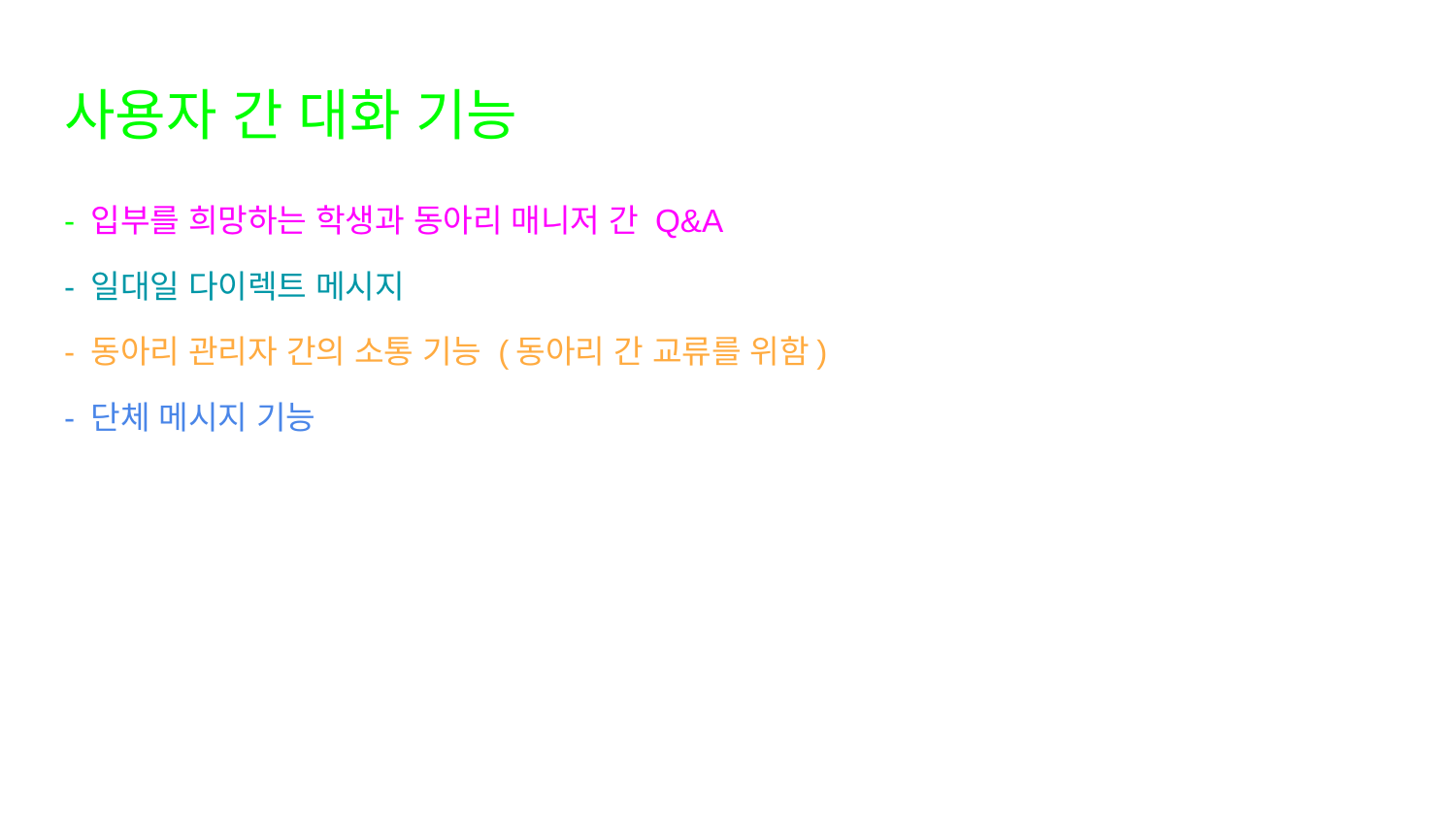

# 사용자 간 대화 기능
- 입부를 희망하는 학생과 동아리 매니저 간 Q&A
- 일대일 다이렉트 메시지
- 동아리 관리자 간의 소통 기능 (동아리 간 교류를 위함)
- 단체 메시지 기능